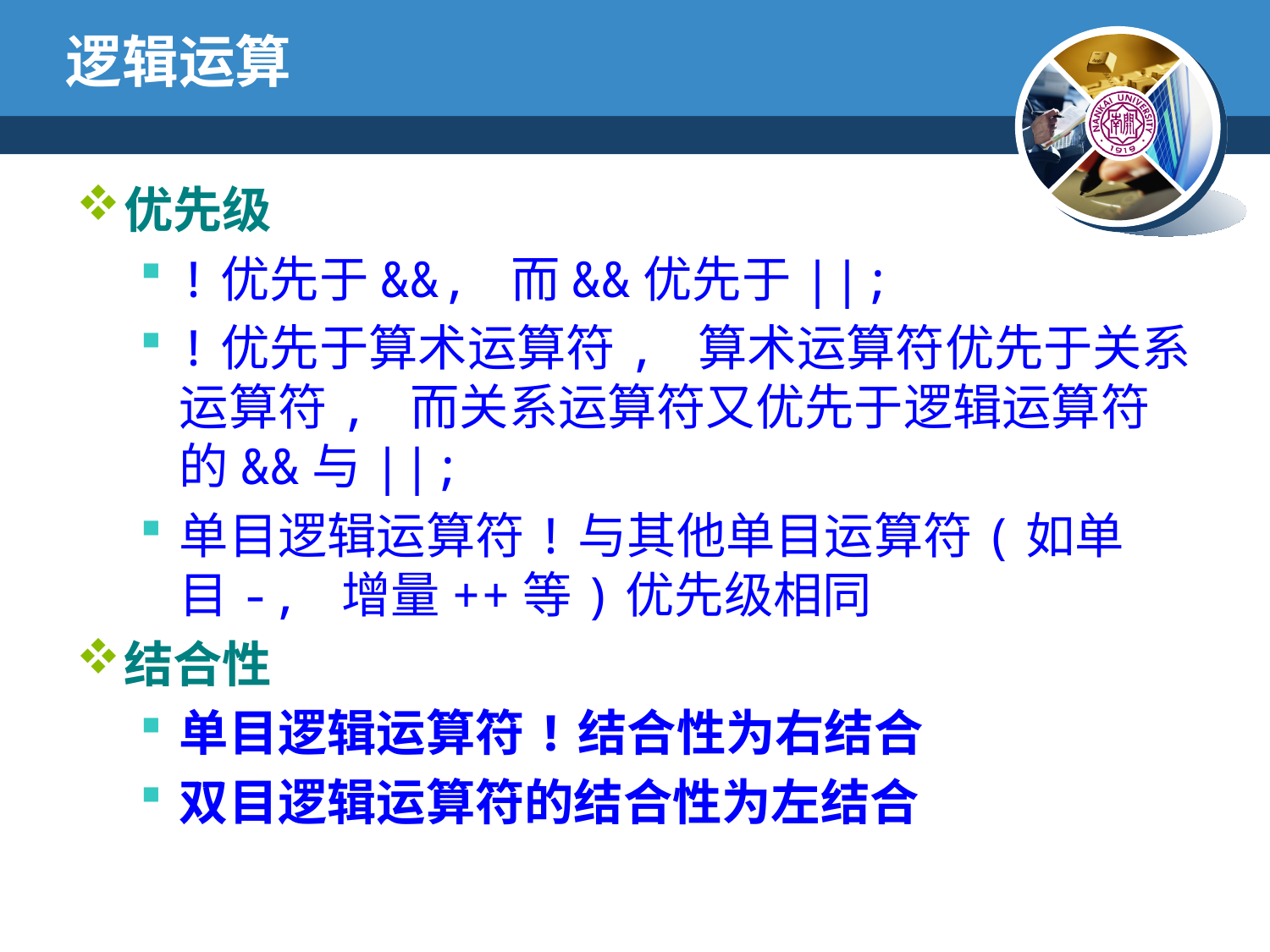

# 逻辑运算
优先级
!优先于&&, 而&&优先于||;
!优先于算术运算符, 算术运算符优先于关系运算符, 而关系运算符又优先于逻辑运算符的&&与||;
单目逻辑运算符!与其他单目运算符(如单目-, 增量++等)优先级相同
结合性
单目逻辑运算符!结合性为右结合
双目逻辑运算符的结合性为左结合